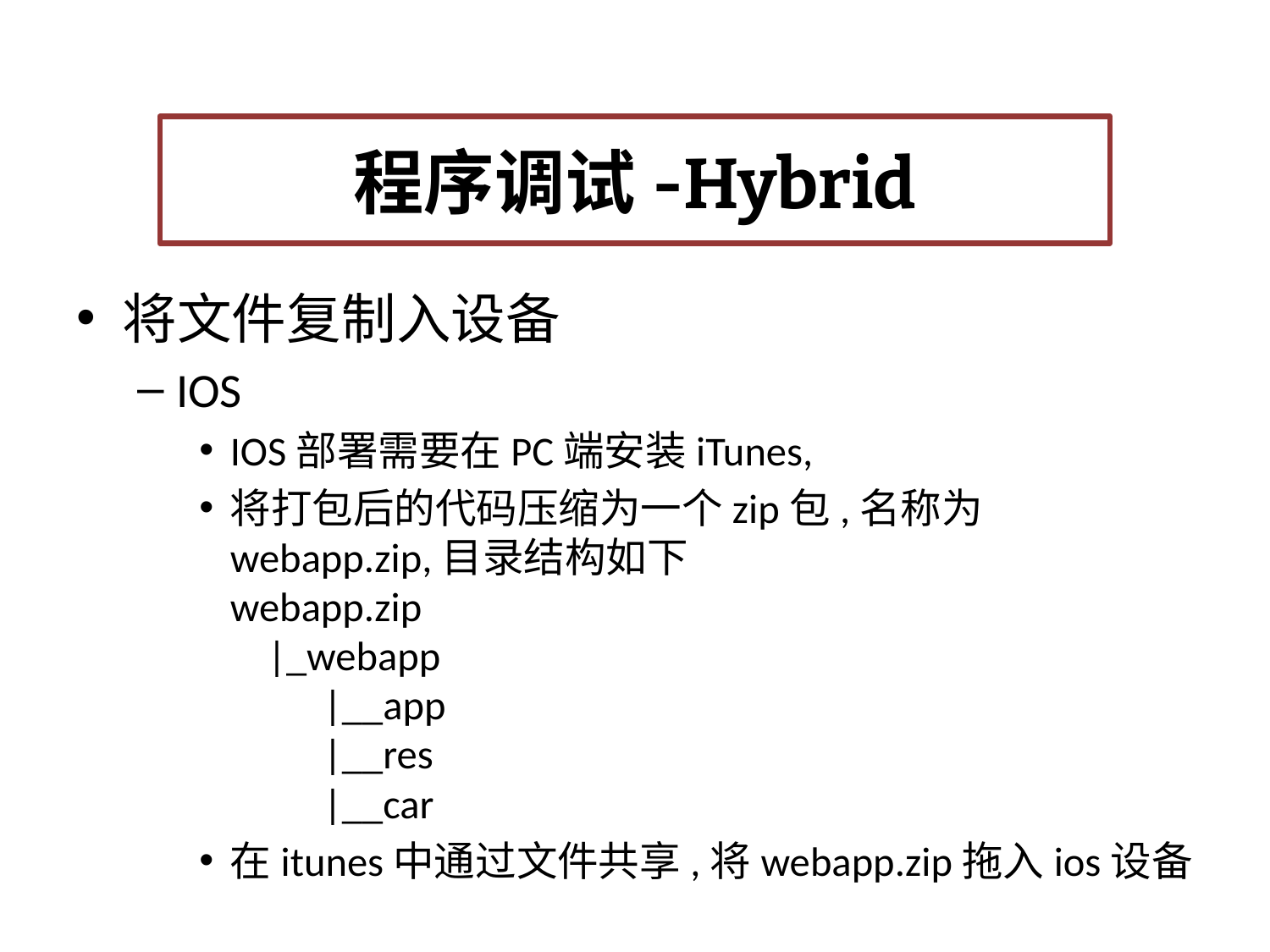

程序调试-Hybrid
将文件复制入设备
IOS
IOS部署需要在PC端安装iTunes,
将打包后的代码压缩为一个zip包,名称为webapp.zip,目录结构如下
webapp.zip
    |_webapp
          |__app
          |__res
          |__car
在itunes中通过文件共享,将webapp.zip拖入ios设备